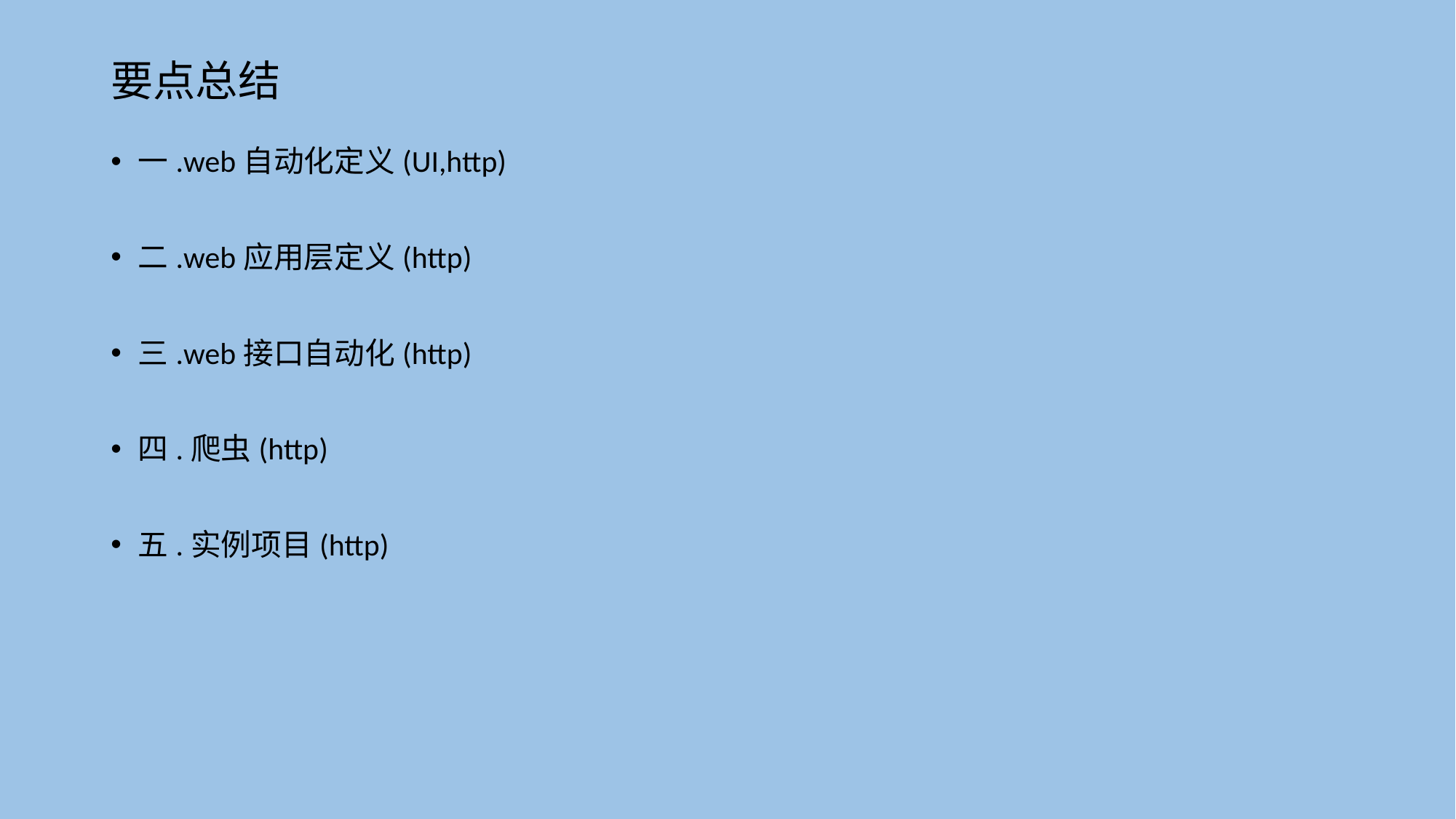

# 要点总结
一.web自动化定义(UI,http)

二.web应用层定义(http)

三.web接口自动化(http)

四.爬虫(http)

五.实例项目(http)